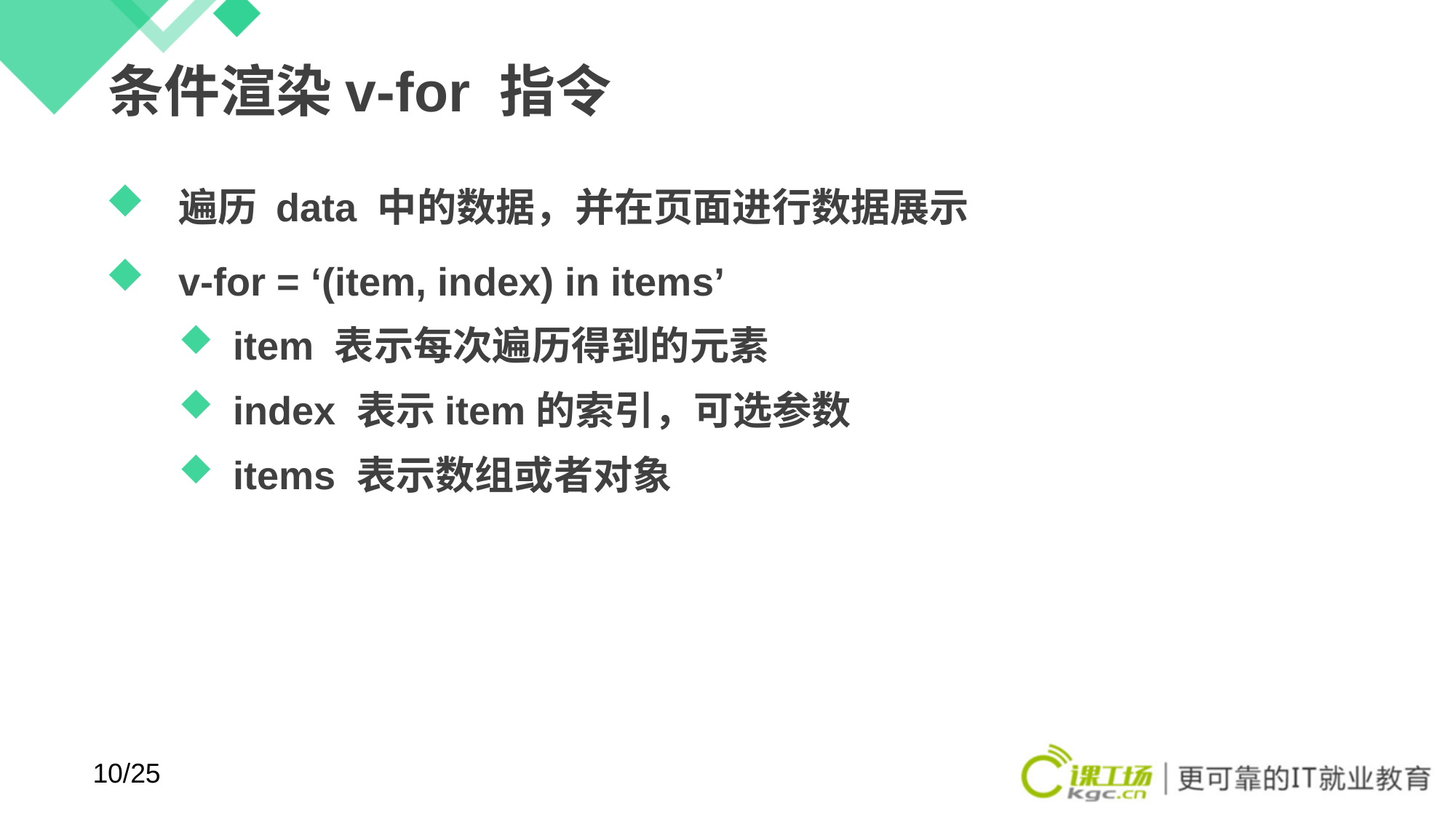

# 条件渲染v-for 指令
遍历 data 中的数据，并在页面进行数据展示
v-for = ‘(item, index) in items’
item 表示每次遍历得到的元素
index 表示item的索引，可选参数
items 表示数组或者对象